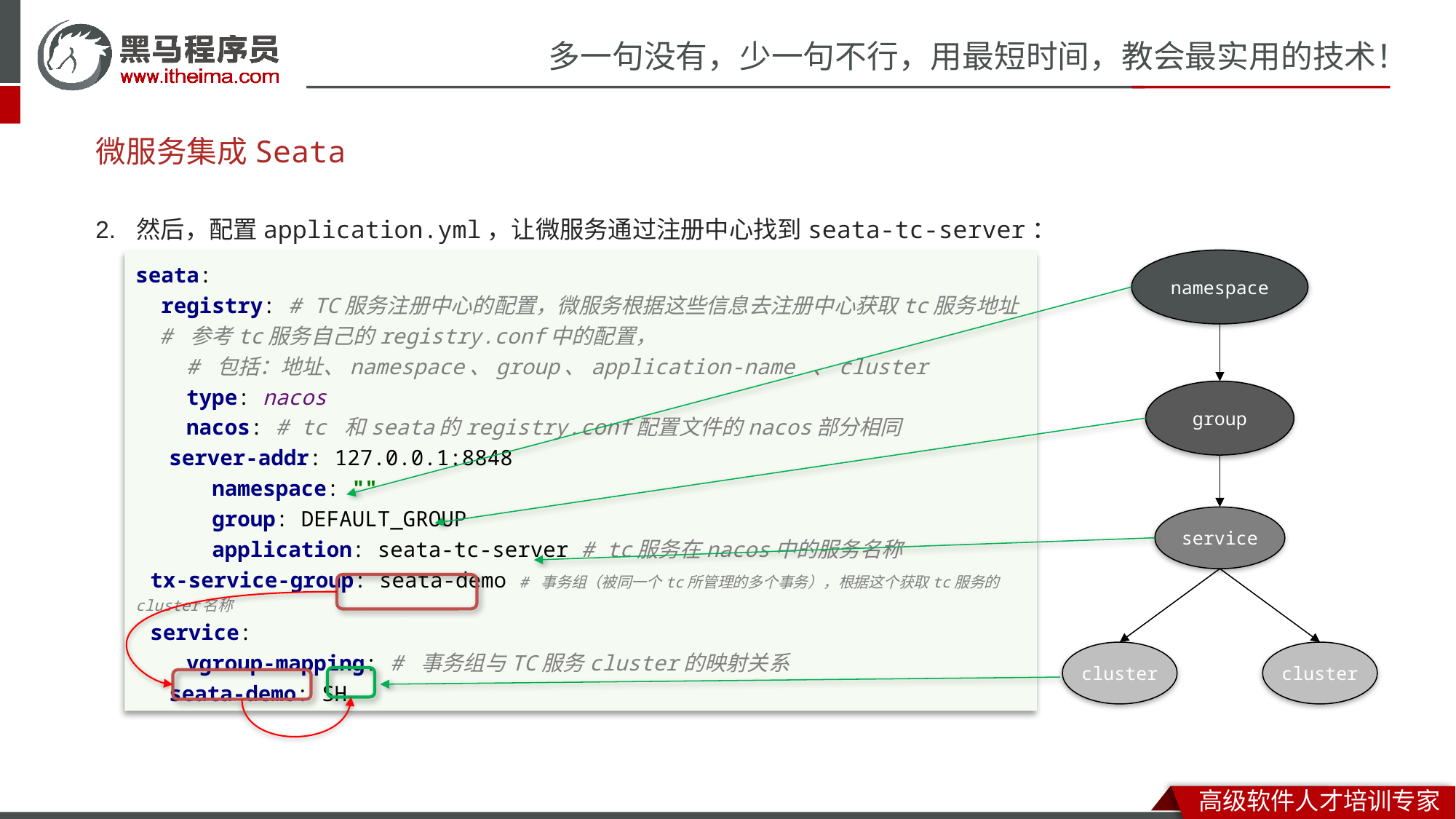

# 微服务集成Seata
然后，配置application.yml，让微服务通过注册中心找到seata-tc-server：
namespace
seata:
  registry: # TC服务注册中心的配置，微服务根据这些信息去注册中心获取tc服务地址
    # 参考tc服务自己的registry.conf中的配置，
    # 包括：地址、namespace、group、application-name 、cluster
    type: nacos
    nacos: # tc 和seata的registry.conf配置文件的nacos部分相同
      server-addr: 127.0.0.1:8848
      namespace: ""
      group: DEFAULT_GROUP
      application: seata-tc-server # tc服务在nacos中的服务名称
  tx-service-group: seata-demo # 事务组（被同一个tc所管理的多个事务），根据这个获取tc服务的cluster名称
  service:
    vgroup-mapping: # 事务组与TC服务cluster的映射关系
      seata-demo: SH
group
service

cluster
cluster